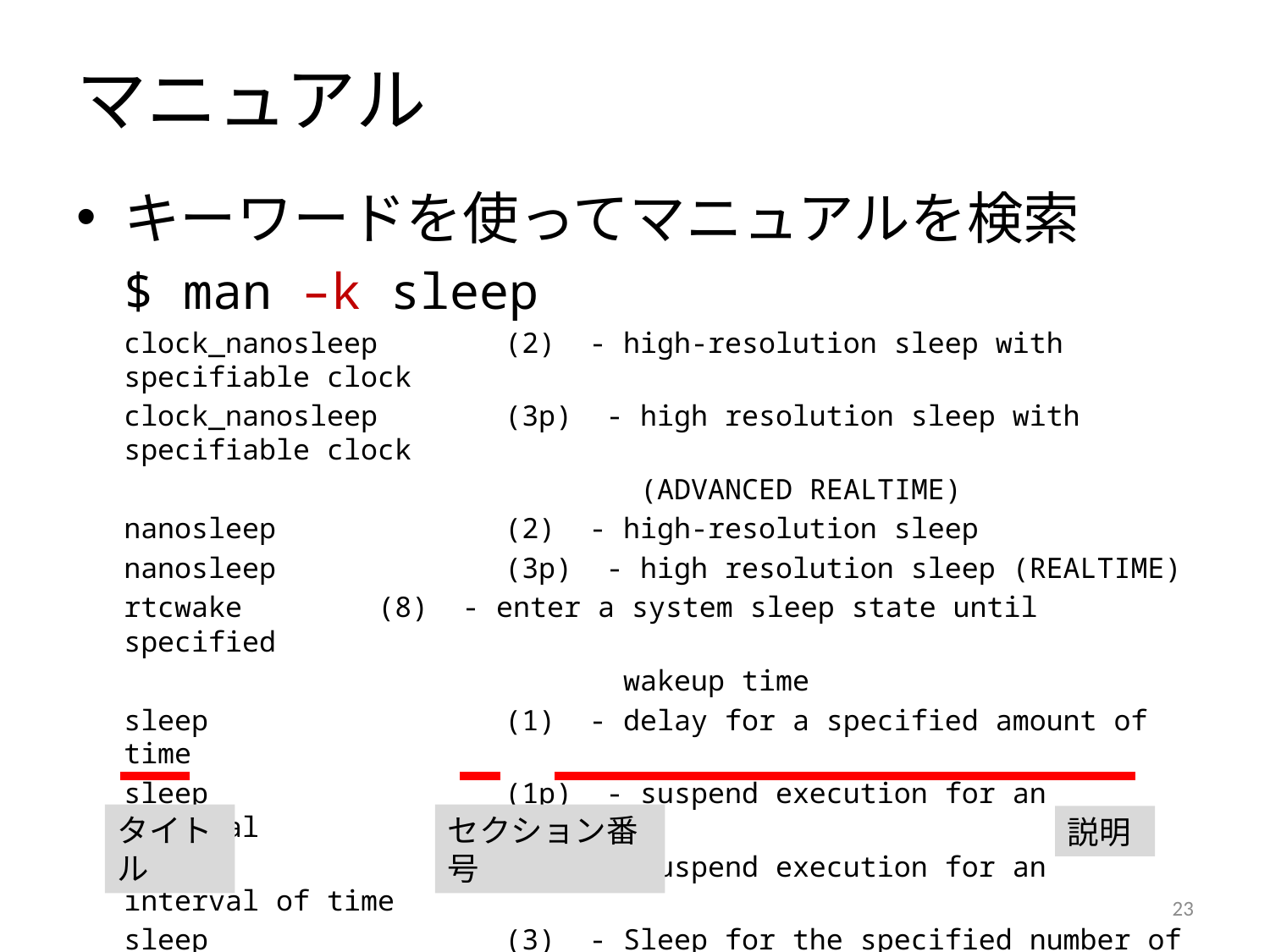

# マニュアル
キーワードを使ってマニュアルを検索
	$ man –k sleep
	clock_nanosleep	(2)  - high-resolution sleep with specifiable clock
	clock_nanosleep	(3p)  - high resolution sleep with specifiable clock
				        (ADVANCED REALTIME)
	nanosleep		(2)  - high-resolution sleep
	nanosleep		(3p)  - high resolution sleep (REALTIME)
	rtcwake		(8)  - enter a system sleep state until specified
				       wakeup time
	sleep			(1)  - delay for a specified amount of time
	sleep			(1p)  - suspend execution for an interval
	sleep			(3p)  - suspend execution for an interval of time
	sleep			(3)  - Sleep for the specified number of seconds
	…

タイトル
セクション番号
説明
23